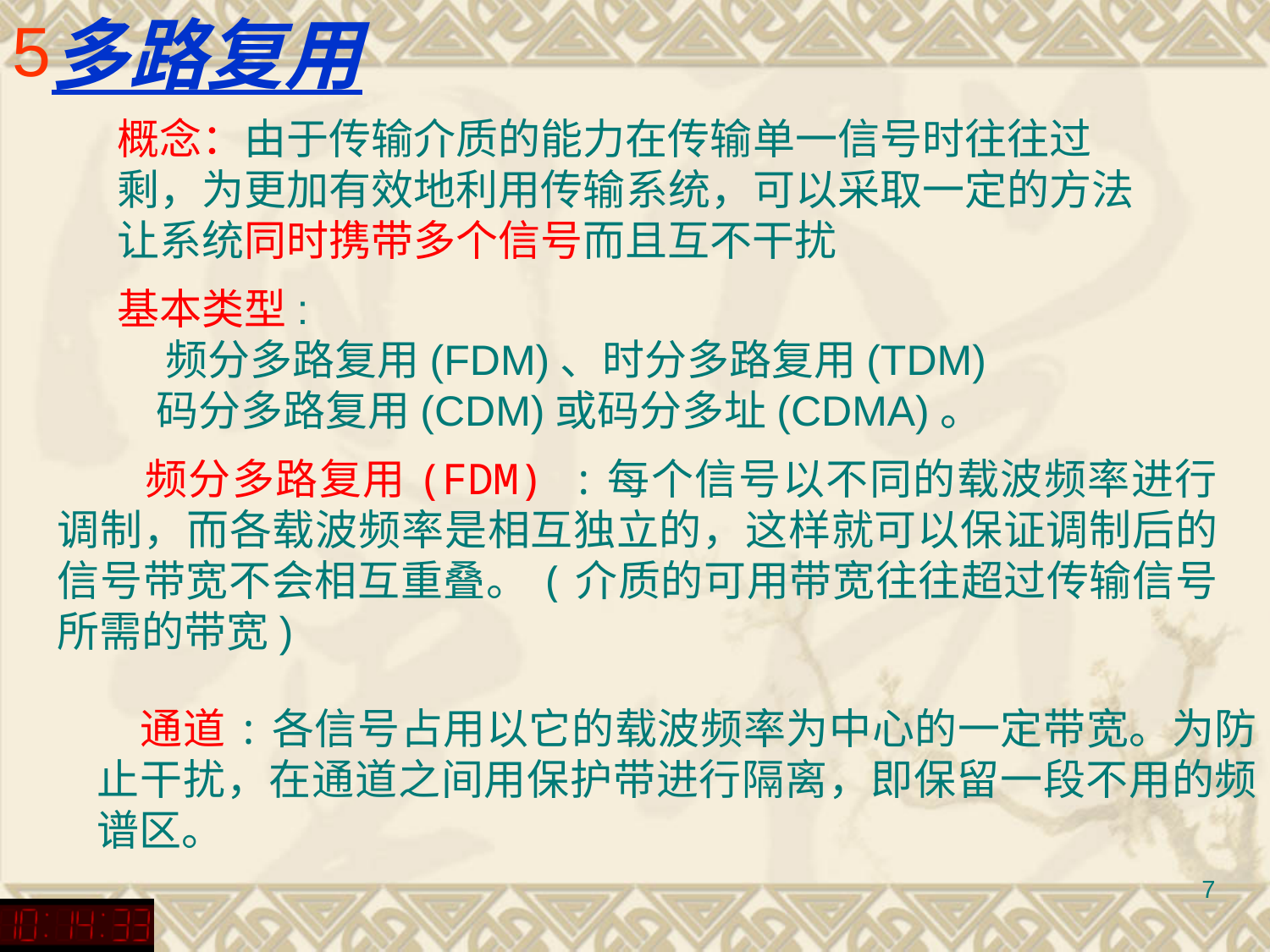

多路复用
概念：由于传输介质的能力在传输单一信号时往往过剩，为更加有效地利用传输系统，可以采取一定的方法让系统同时携带多个信号而且互不干扰
基本类型:
    频分多路复用(FDM)、时分多路复用(TDM)
   码分多路复用(CDM)或码分多址(CDMA)。
　　频分多路复用(FDM) :每个信号以不同的载波频率进行调制，而各载波频率是相互独立的，这样就可以保证调制后的信号带宽不会相互重叠。(介质的可用带宽往往超过传输信号所需的带宽)
　通道:各信号占用以它的载波频率为中心的一定带宽。为防止干扰，在通道之间用保护带进行隔离，即保留一段不用的频谱区。
7